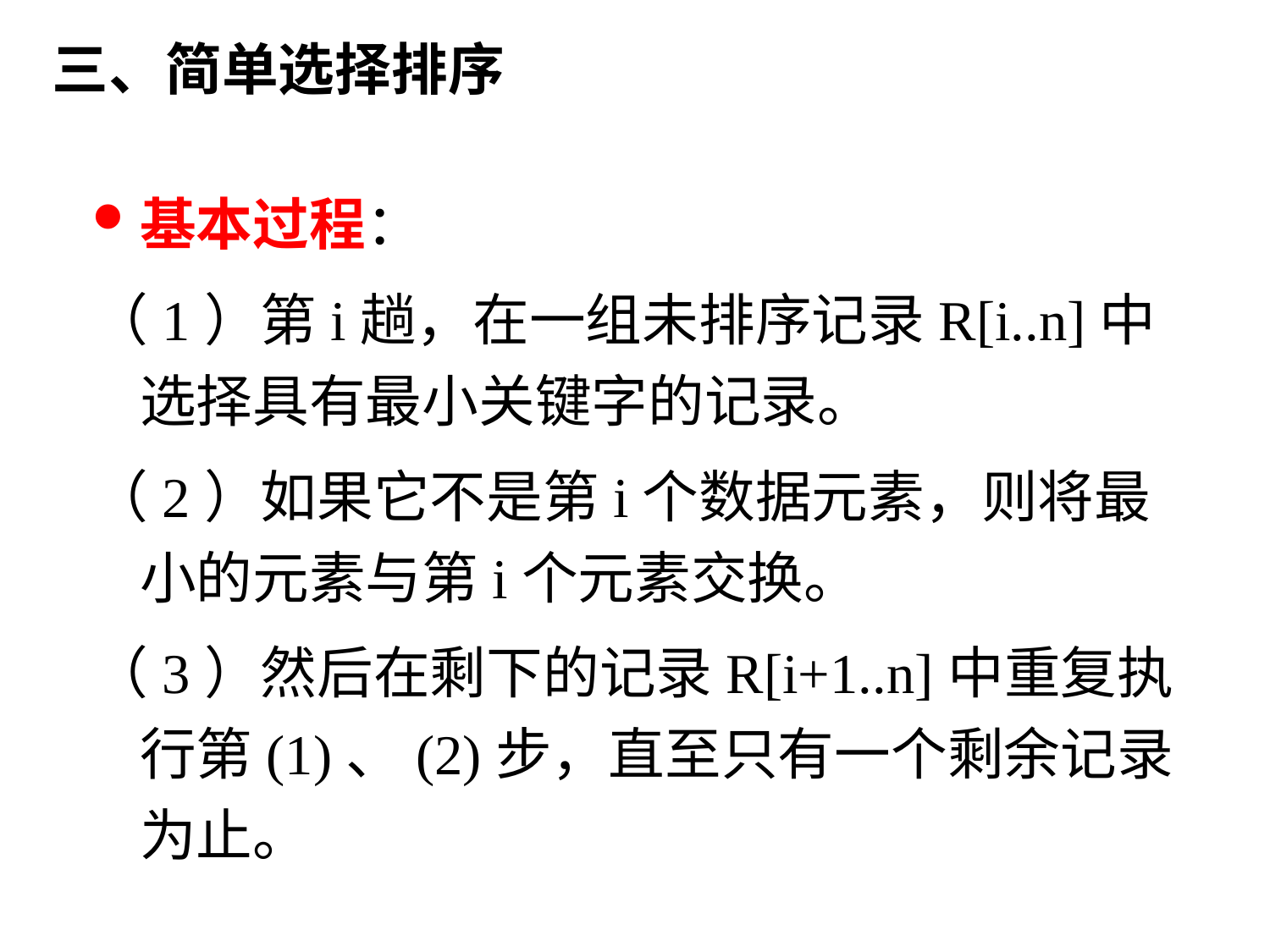

# 三、简单选择排序
基本过程：
（1）第i趟，在一组未排序记录R[i..n]中选择具有最小关键字的记录。
（2）如果它不是第i个数据元素，则将最小的元素与第i个元素交换。
（3）然后在剩下的记录R[i+1..n]中重复执行第(1)、(2)步，直至只有一个剩余记录为止。